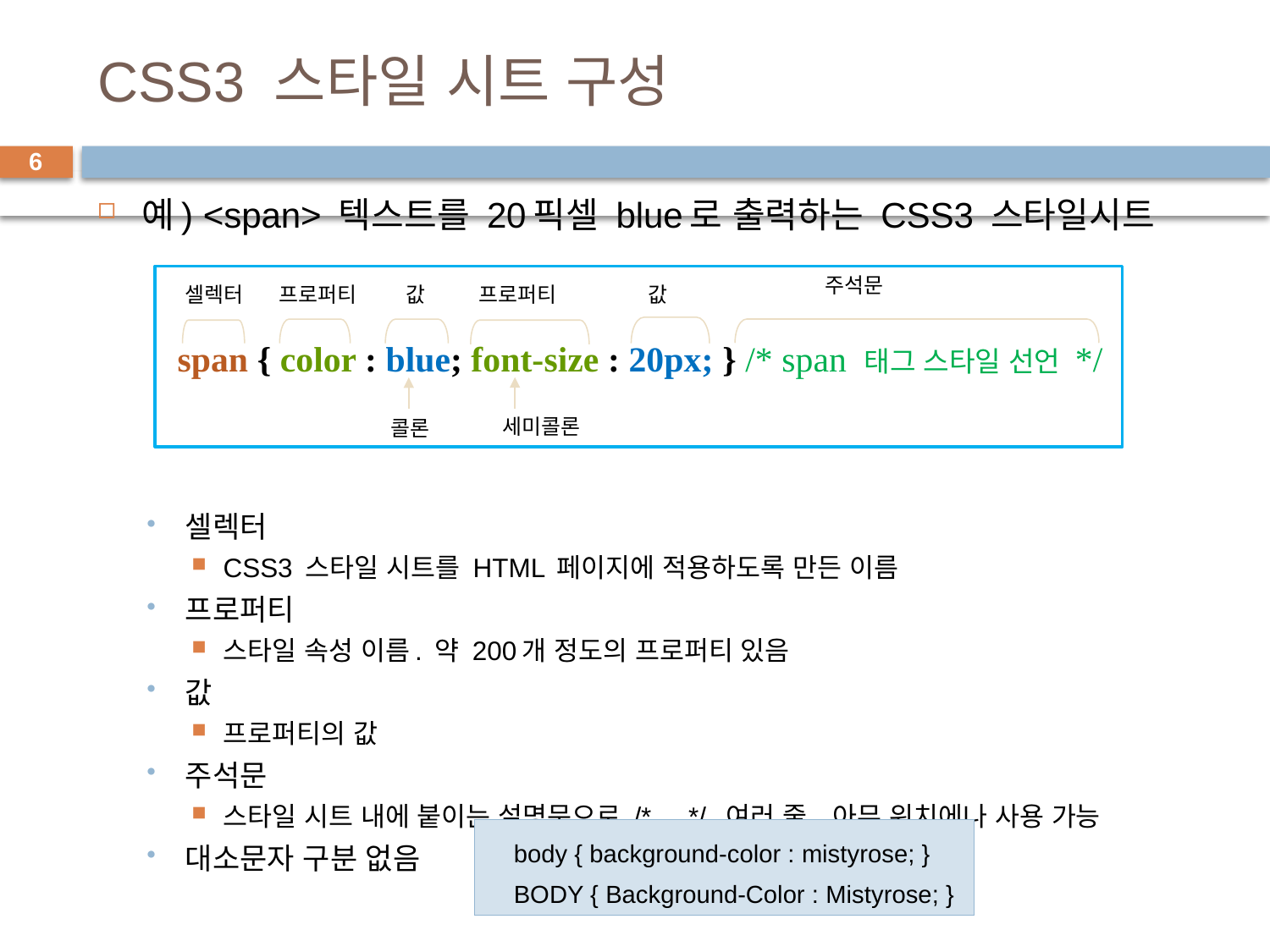

# CSS3 스타일 시트 구성
6
예) <span> 텍스트를 20픽셀 blue로 출력하는 CSS3 스타일시트

셀렉터
CSS3 스타일 시트를 HTML 페이지에 적용하도록 만든 이름
프로퍼티
스타일 속성 이름. 약 200개 정도의 프로퍼티 있음
값
프로퍼티의 값
주석문
스타일 시트 내에 붙이는 설명문으로 /* ... */. 여러 줄, 아무 위치에나 사용 가능
대소문자 구분 없음

주석문

셀렉터
프로퍼티
값
프로퍼티
값

span { color : blue; font-size : 20px; } /* span 태그 스타일 선언 */
세미콜론
콜론
body { background-color : mistyrose; }
BODY { Background-Color : Mistyrose; }